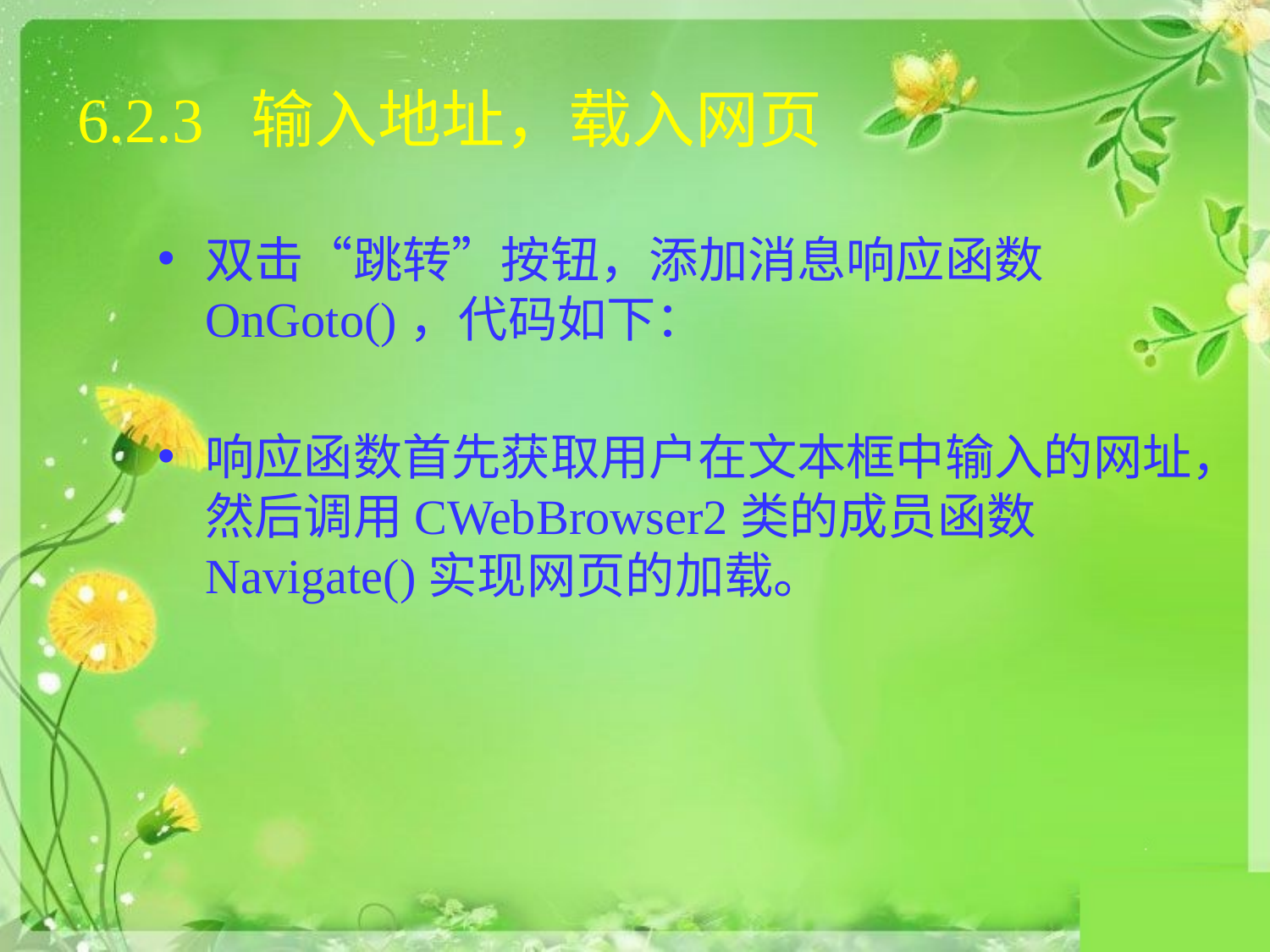

# 6.2.3  输入地址，载入网页
双击“跳转”按钮，添加消息响应函数OnGoto()，代码如下：

响应函数首先获取用户在文本框中输入的网址，然后调用CWebBrowser2类的成员函数Navigate()实现网页的加载。